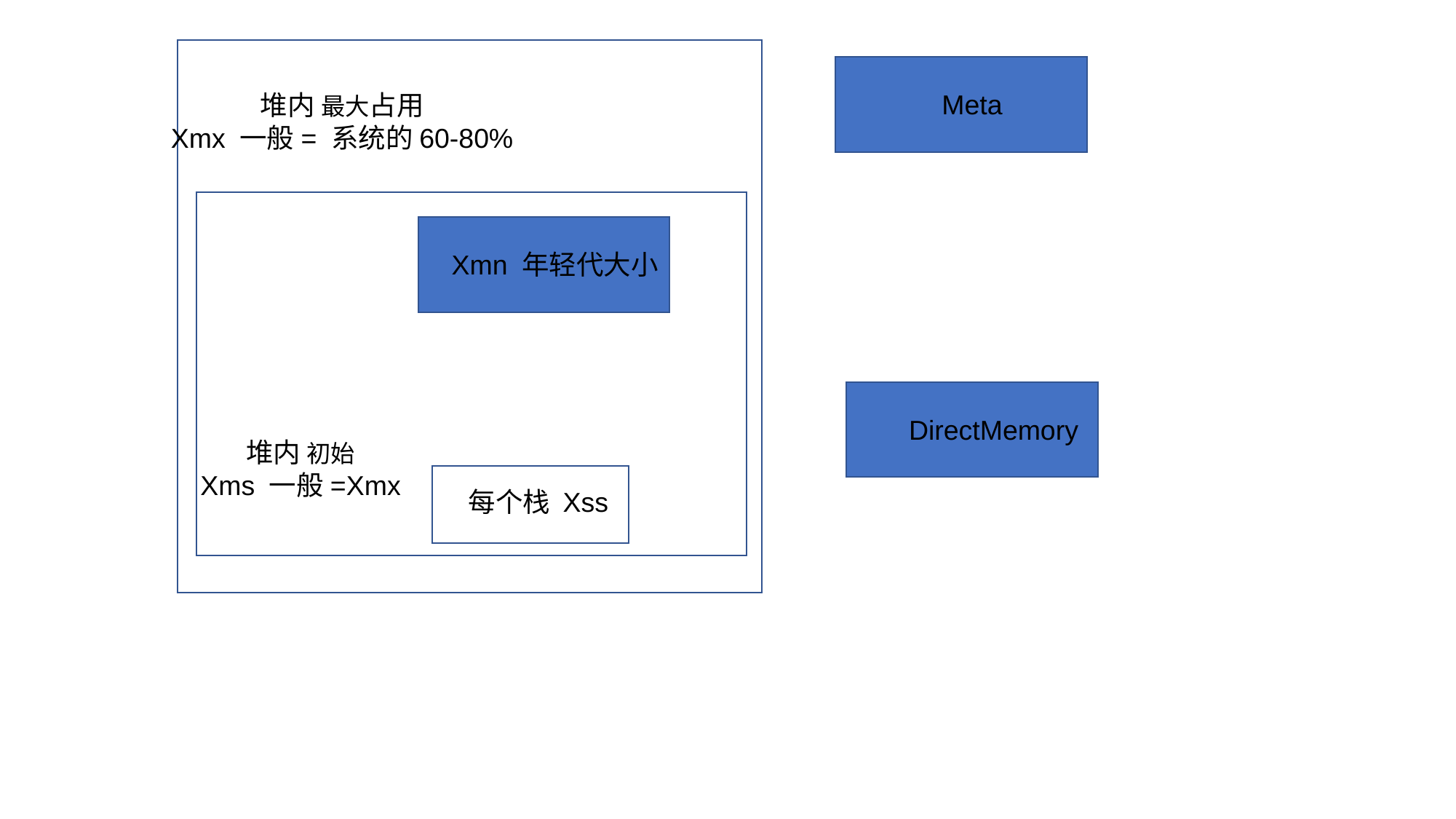

Meta
堆内 最大占用
Xmx 一般= 系统的60-80%

Xmn 年轻代大小

DirectMemory
堆内 初始
Xms 一般=Xmx

每个栈 Xss